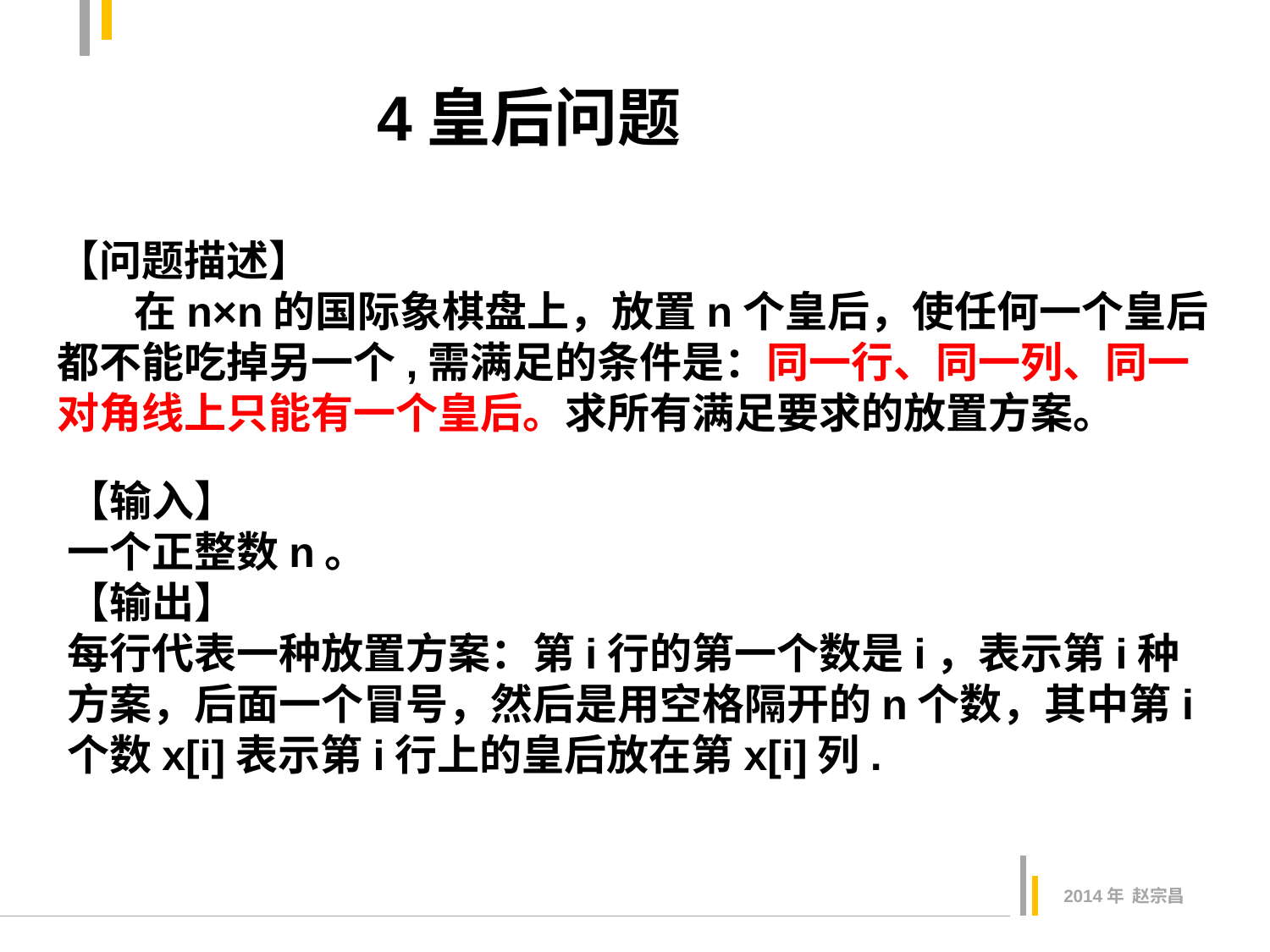

4皇后问题
【问题描述】
       在n×n的国际象棋盘上，放置n个皇后，使任何一个皇后都不能吃掉另一个,需满足的条件是：同一行、同一列、同一对角线上只能有一个皇后。求所有满足要求的放置方案。
【输入】
一个正整数n。
【输出】
每行代表一种放置方案：第i行的第一个数是i，表示第i种方案，后面一个冒号，然后是用空格隔开的n个数，其中第i个数x[i]表示第i行上的皇后放在第x[i]列.